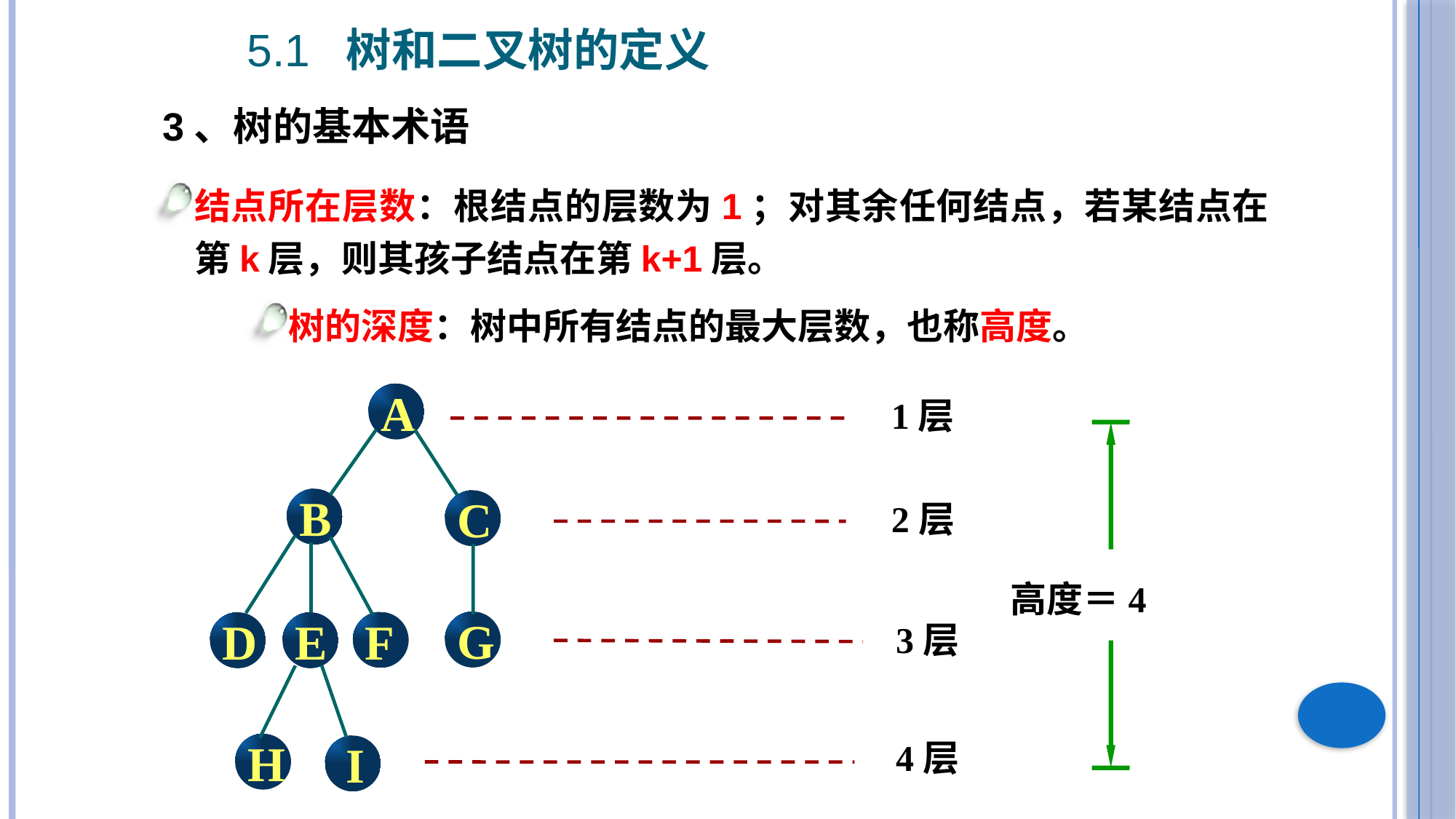

5.1  树和二叉树的定义
3、树的基本术语
结点所在层数：根结点的层数为1；对其余任何结点，若某结点在第k层，则其孩子结点在第k+1层。
树的深度：树中所有结点的最大层数，也称高度。
A

B
C

G
F
D
E

H
I
1层

2层

高度＝4
3层

4层